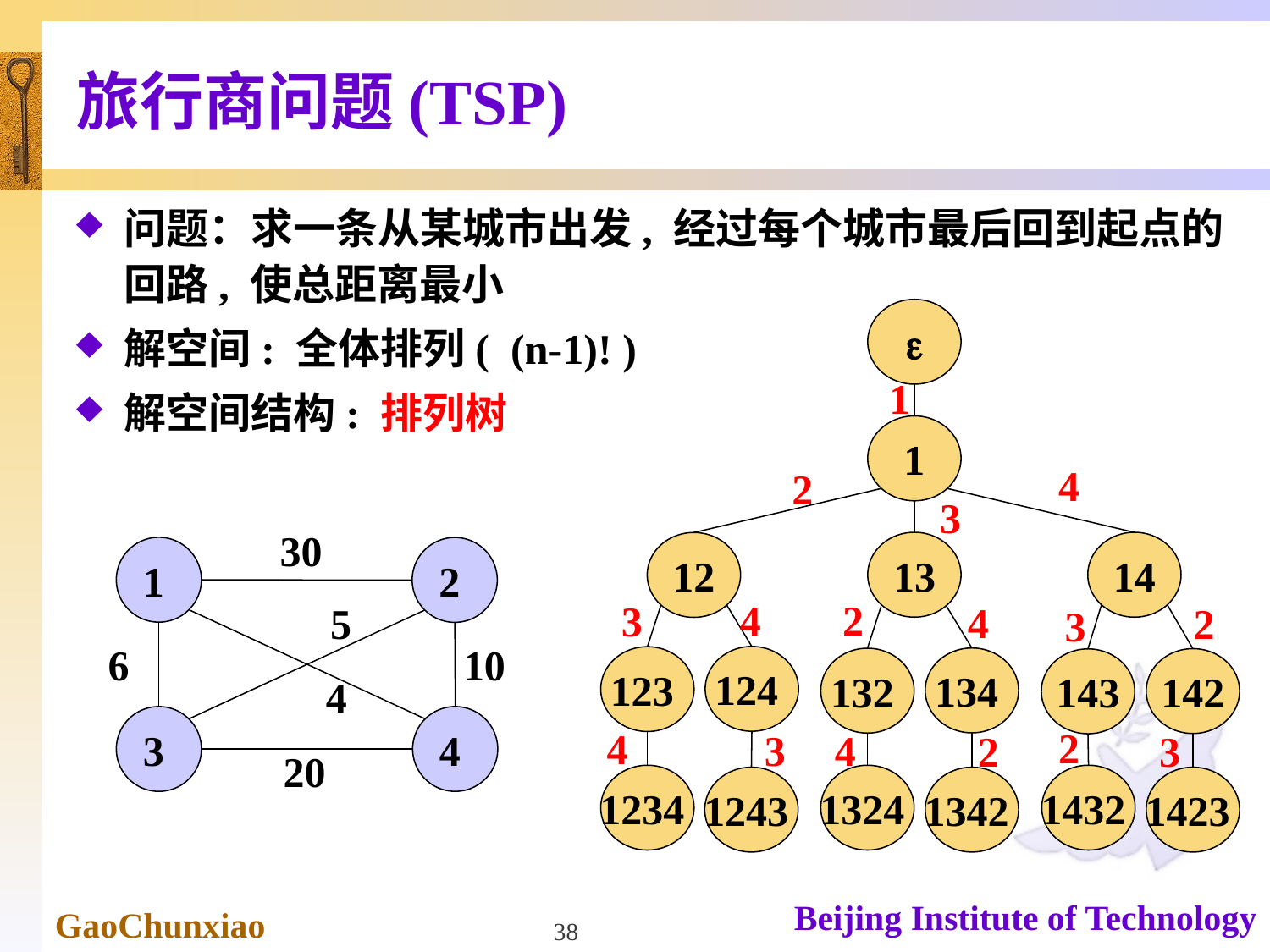

# 旅行商问题(TSP)
问题：求一条从某城市出发, 经过每个城市最后回到起点的回路, 使总距离最小
解空间: 全体排列(  (n-1)! )
解空间结构: 排列树

ε
1
13
14
12
124
123
134
132
142
143
1234
1324
1432
1243
1342
1423
1
4
2
3
4
2
3
4
2
3
2
4
4
3
3
2
30
1
2
5
6
10
4
3
4
20
38